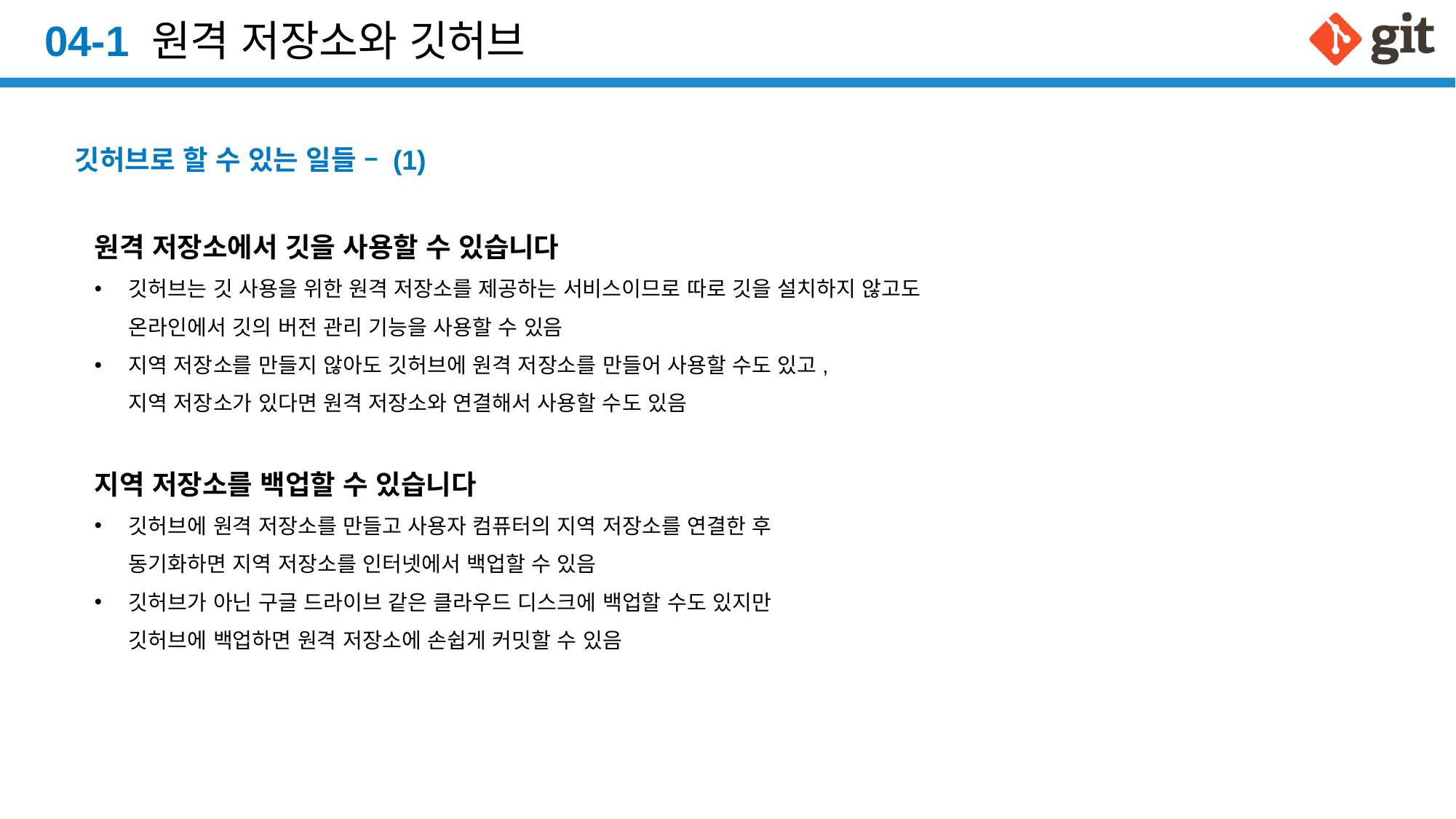

# 04-1 원격 저장소와 깃허브
깃허브로 할 수 있는 일들 – (1)
원격 저장소에서 깃을 사용할 수 있습니다
깃허브는 깃 사용을 위한 원격 저장소를 제공하는 서비스이므로 따로 깃을 설치하지 않고도
온라인에서 깃의 버전 관리 기능을 사용할 수 있음
지역 저장소를 만들지 않아도 깃허브에 원격 저장소를 만들어 사용할 수도 있고,
지역 저장소가 있다면 원격 저장소와 연결해서 사용할 수도 있음
지역 저장소를 백업할 수 있습니다
깃허브에 원격 저장소를 만들고 사용자 컴퓨터의 지역 저장소를 연결한 후
동기화하면 지역 저장소를 인터넷에서 백업할 수 있음
깃허브가 아닌 구글 드라이브 같은 클라우드 디스크에 백업할 수도 있지만
깃허브에 백업하면 원격 저장소에 손쉽게 커밋할 수 있음